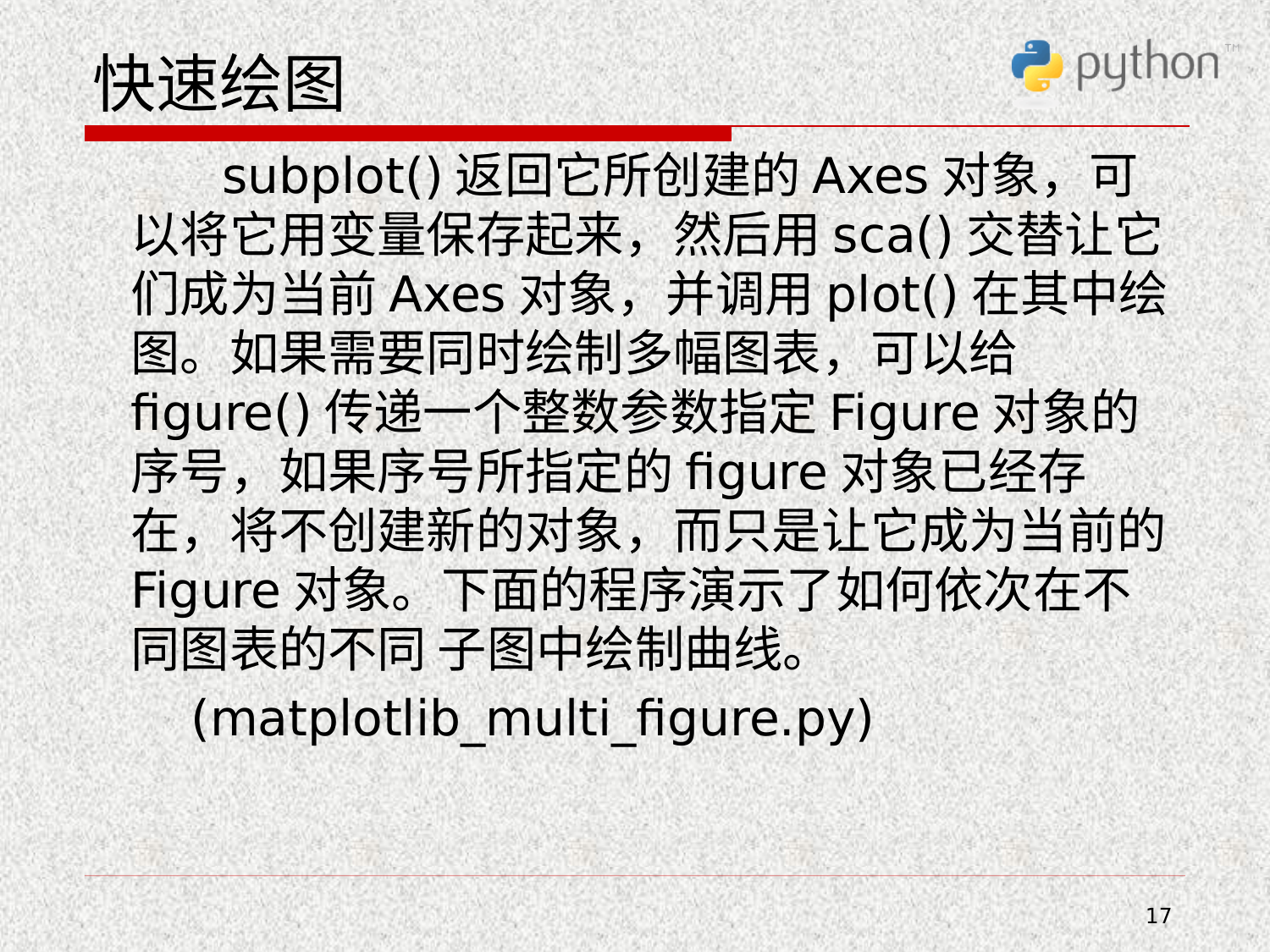

# 快速绘图
          subplot()返回它所创建的Axes对象，可以将它用变量保存起来，然后用sca()交替让它们成为当前Axes对象，并调用plot()在其中绘图。如果需要同时绘制多幅图表，可以给figure()传递一个整数参数指定Figure对象的序号，如果序号所指定的figure对象已经存在，将不创建新的对象，而只是让它成为当前的Figure对象。下面的程序演示了如何依次在不同图表的不同 子图中绘制曲线。
        (matplotlib_multi_figure.py)
17